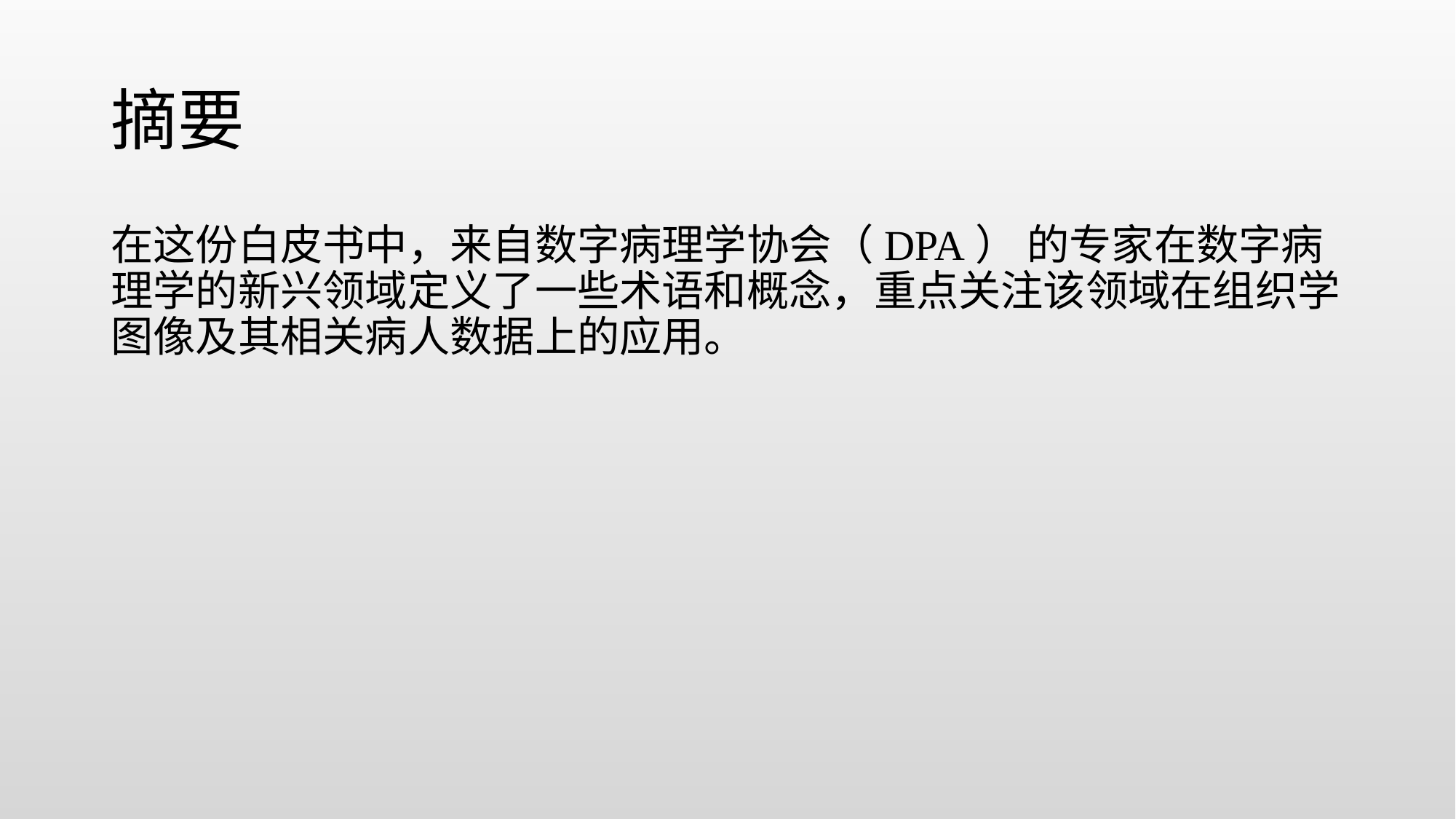

# 摘要
在这份白皮书中，来自数字病理学协会（DPA） 的专家在数字病理学的新兴领域定义了一些术语和概念，重点关注该领域在组织学图像及其相关病人数据上的应用。